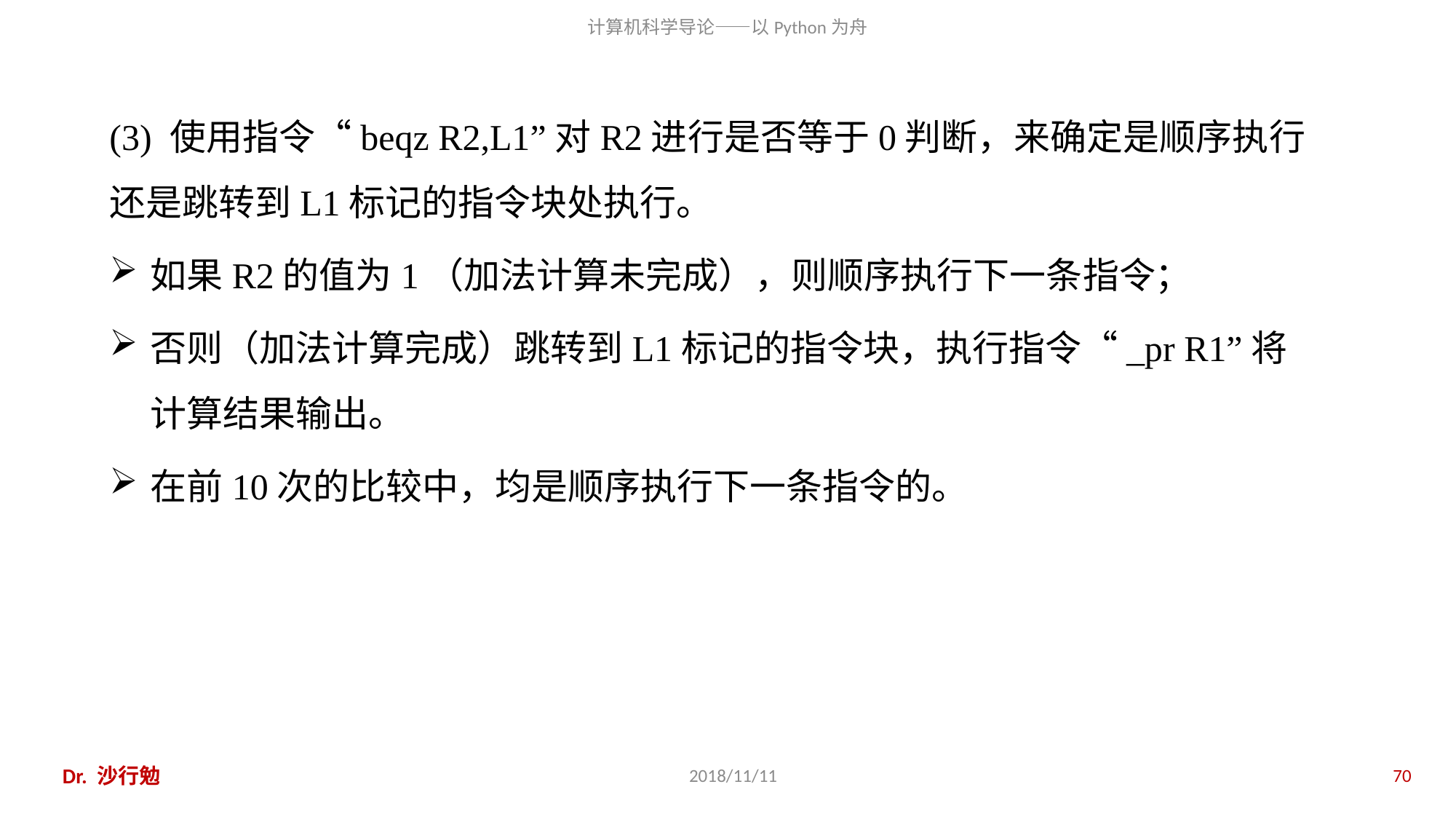

(3) 使用指令“beqz R2,L1”对R2进行是否等于0判断，来确定是顺序执行还是跳转到L1标记的指令块处执行。
如果R2的值为1（加法计算未完成），则顺序执行下一条指令；
否则（加法计算完成）跳转到L1标记的指令块，执行指令“_pr R1”将计算结果输出。
在前10次的比较中，均是顺序执行下一条指令的。

Dr. 沙行勉
2018/11/11
70